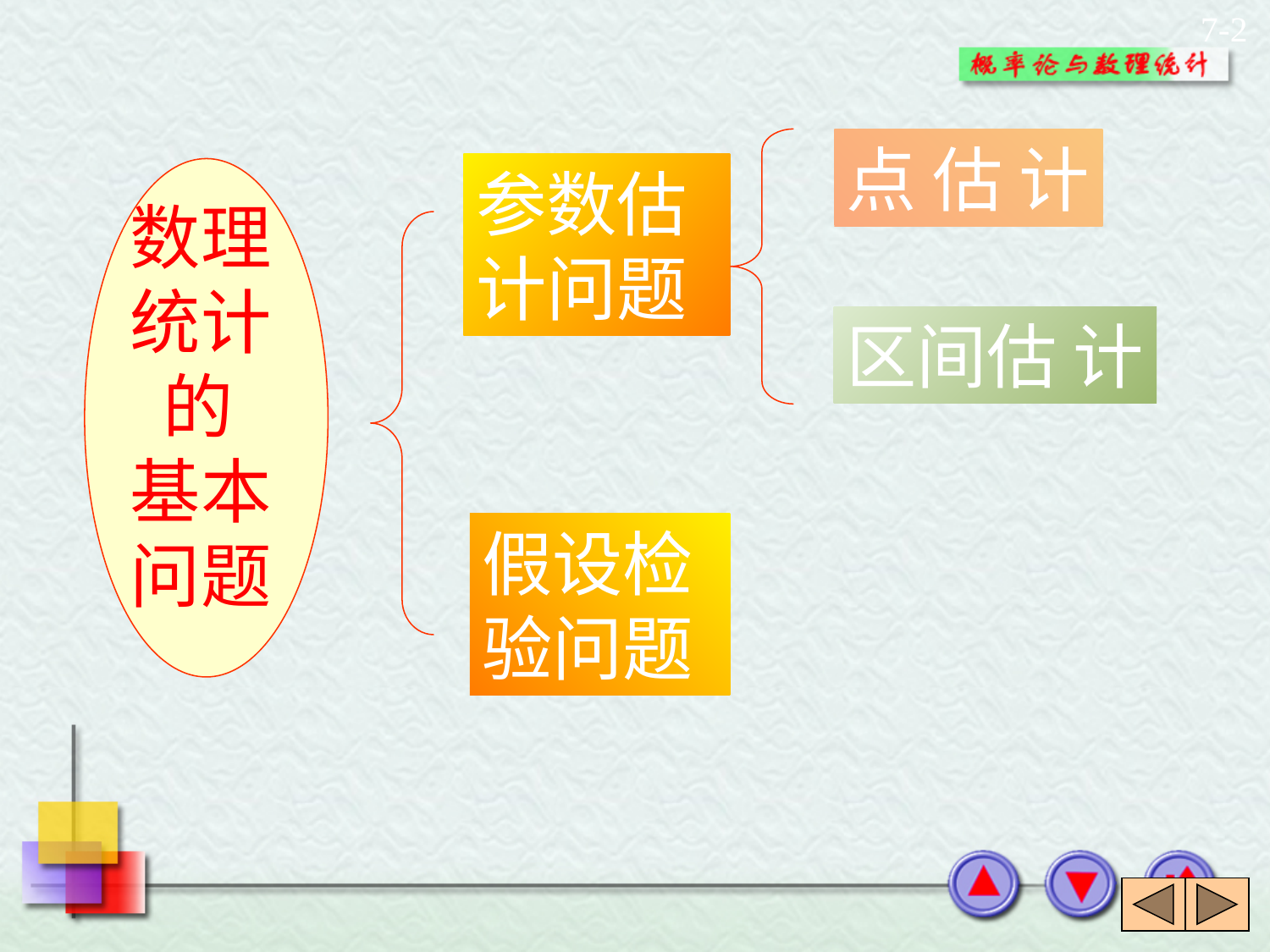

7-2

点 估 计
参数估
计问题

数理
统计
 的
基本
问题

区间估 计
假设检
验问题